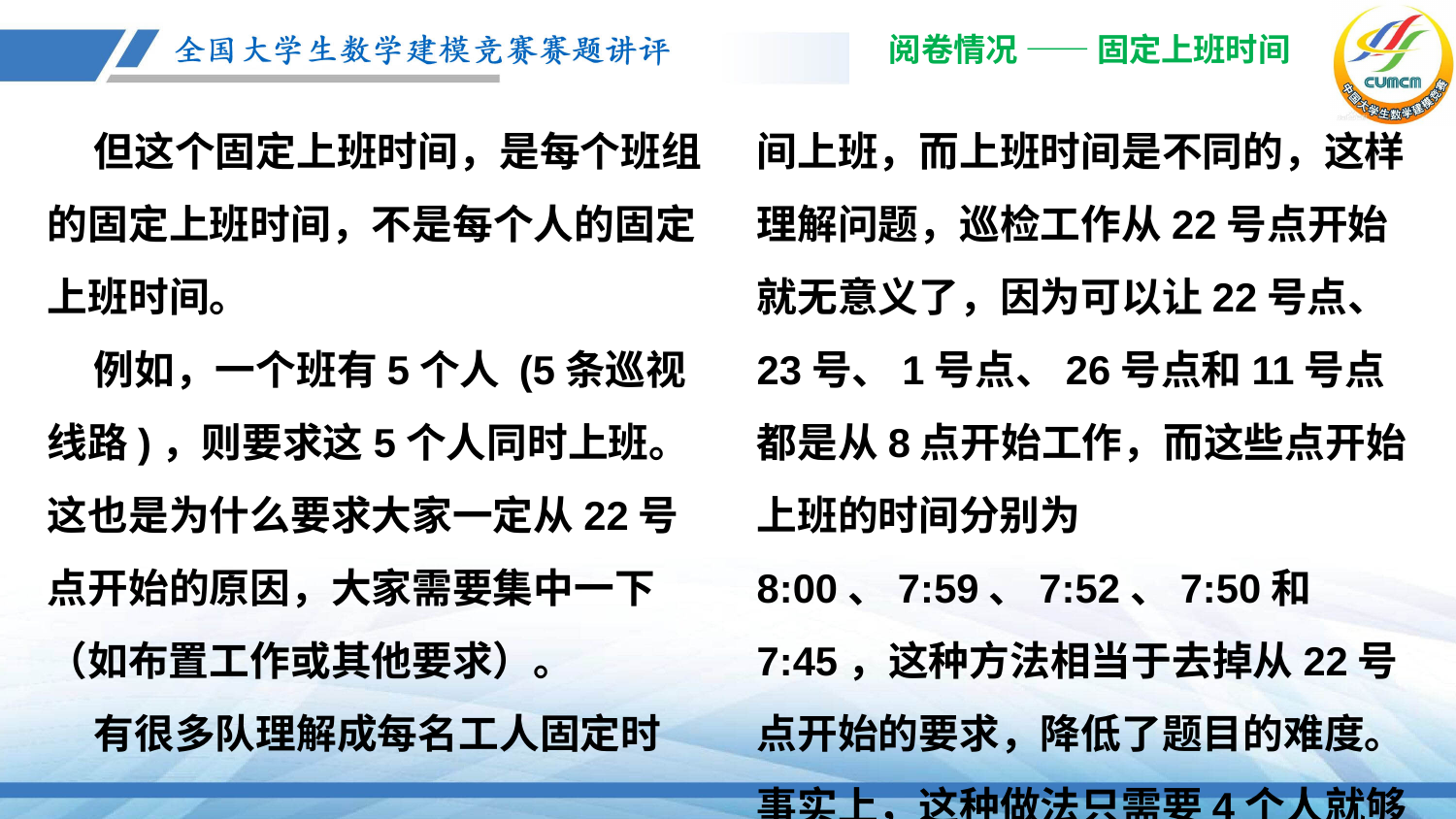

阅卷情况 —— 固定上班时间
    但这个固定上班时间，是每个班组的固定上班时间，不是每个人的固定上班时间。
    例如，一个班有5个人 (5条巡视线路)，则要求这5个人同时上班。这也是为什么要求大家一定从22号点开始的原因，大家需要集中一下（如布置工作或其他要求）。
    有很多队理解成每名工人固定时
间上班，而上班时间是不同的，这样理解问题，巡检工作从22号点开始就无意义了，因为可以让22号点、23号、1号点、26号点和11号点都是从8点开始工作，而这些点开始上班的时间分别为8:00、7:59、7:52、7:50和7:45，这种方法相当于去掉从22号点开始的要求，降低了题目的难度。事实上，这种做法只需要4个人就够了。